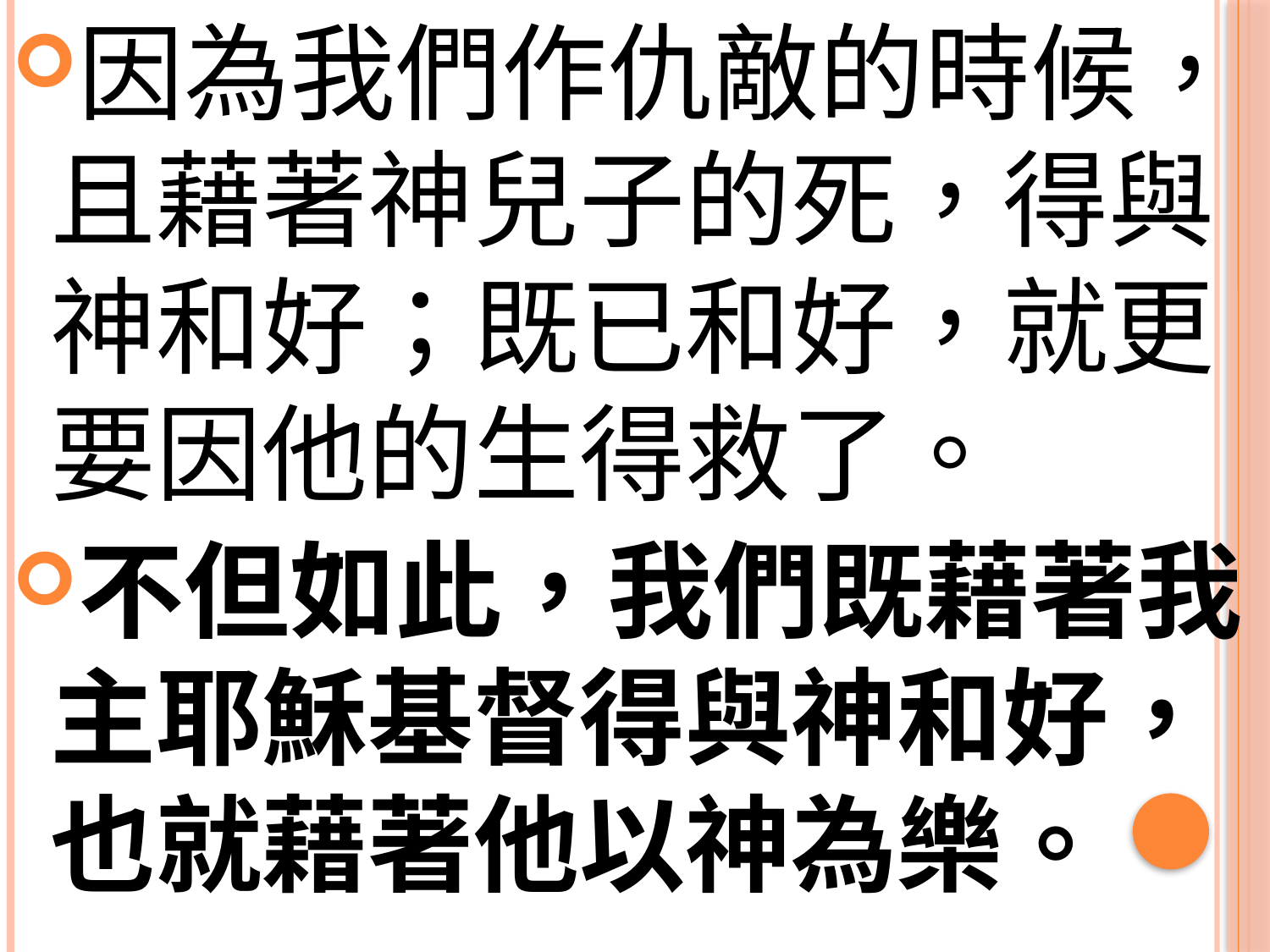

因為我們作仇敵的時候，且藉著神兒子的死，得與神和好；既已和好，就更要因他的生得救了。
不但如此，我們既藉著我主耶穌基督得與神和好，也就藉著他以神為樂。